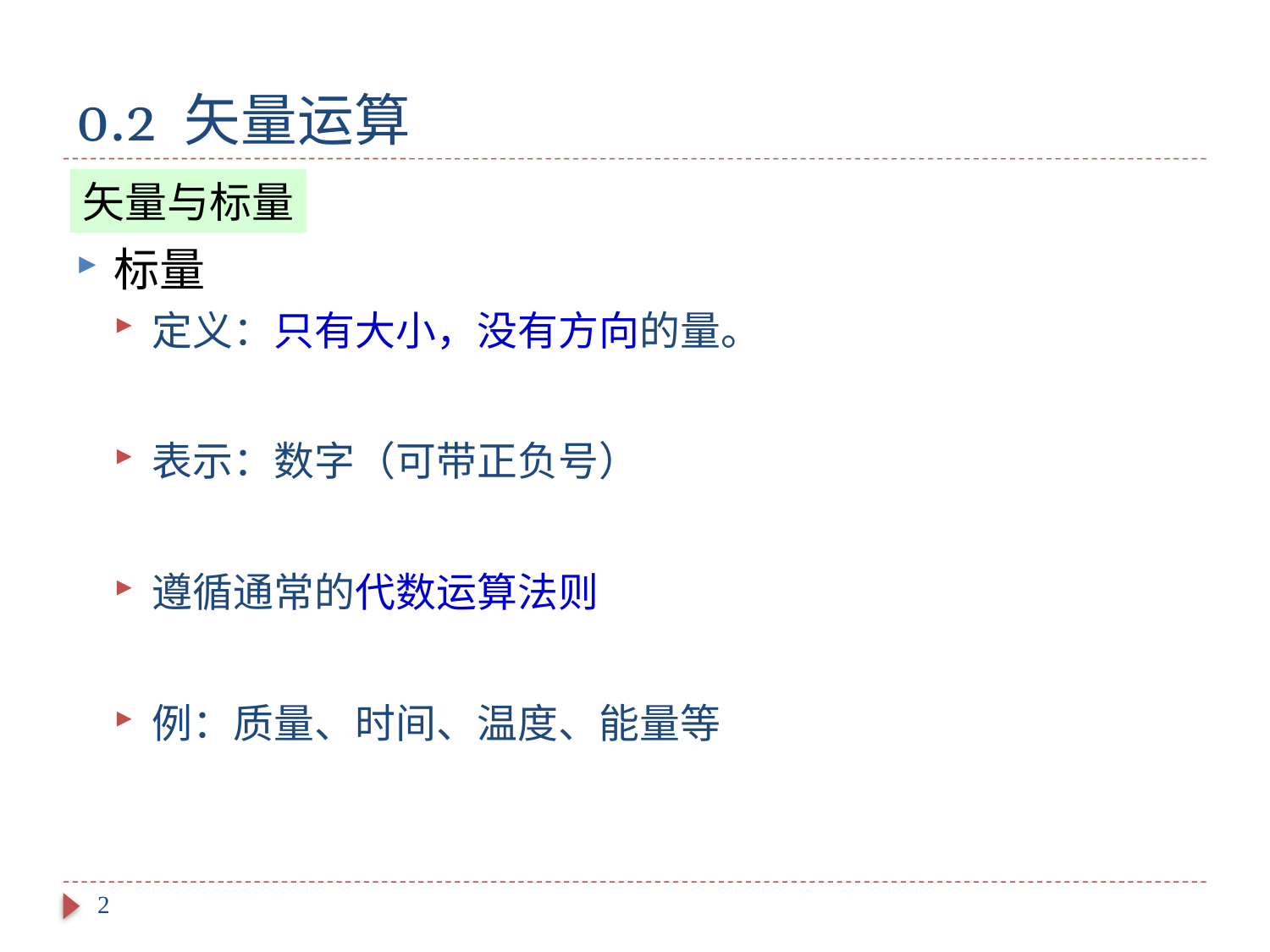

# 0.2 矢量运算

标量
定义：只有大小，没有方向的量。

表示：数字（可带正负号）

遵循通常的代数运算法则

例：质量、时间、温度、能量等
矢量与标量
2